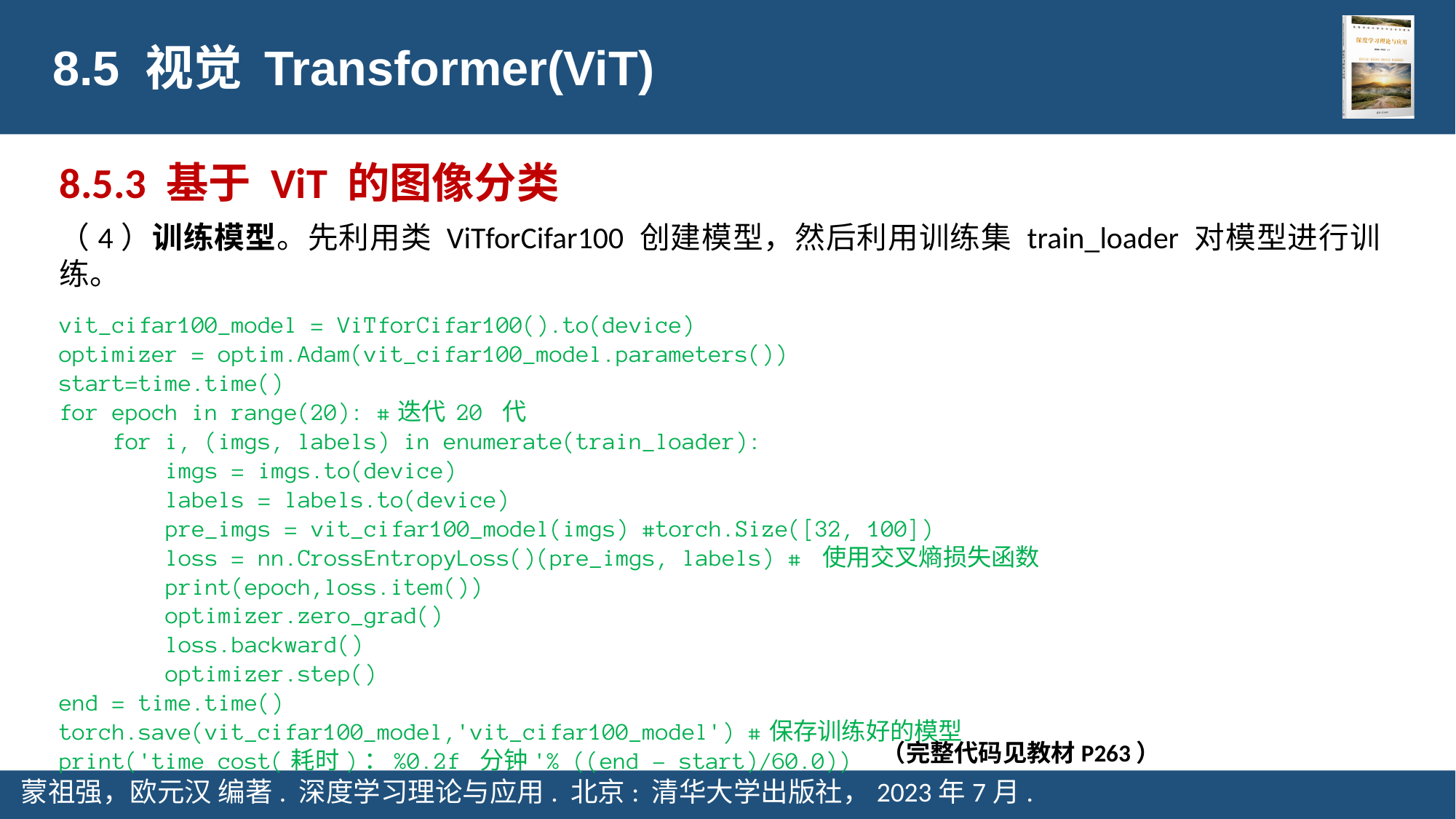

8.5 视觉 Transformer(ViT)
8.5.3 基于 ViT 的图像分类
（4）训练模型。先利用类 ViTforCifar100 创建模型，然后利用训练集 train_loader 对模型进行训练。
vit_cifar100_model = ViTforCifar100().to(device)
optimizer = optim.Adam(vit_cifar100_model.parameters())
start=time.time()
for epoch in range(20): #迭代 20 代
    for i, (imgs, labels) in enumerate(train_loader):
        imgs = imgs.to(device)
        labels = labels.to(device)
        pre_imgs = vit_cifar100_model(imgs) #torch.Size([32, 100])
        loss = nn.CrossEntropyLoss()(pre_imgs, labels) # 使用交叉熵损失函数
        print(epoch,loss.item())
        optimizer.zero_grad()
        loss.backward()
        optimizer.step()
end = time.time()
torch.save(vit_cifar100_model,'vit_cifar100_model') #保存训练好的模型
print('time cost(耗时)：%0.2f 分钟'% ((end - start)/60.0))

（完整代码见教材P263）